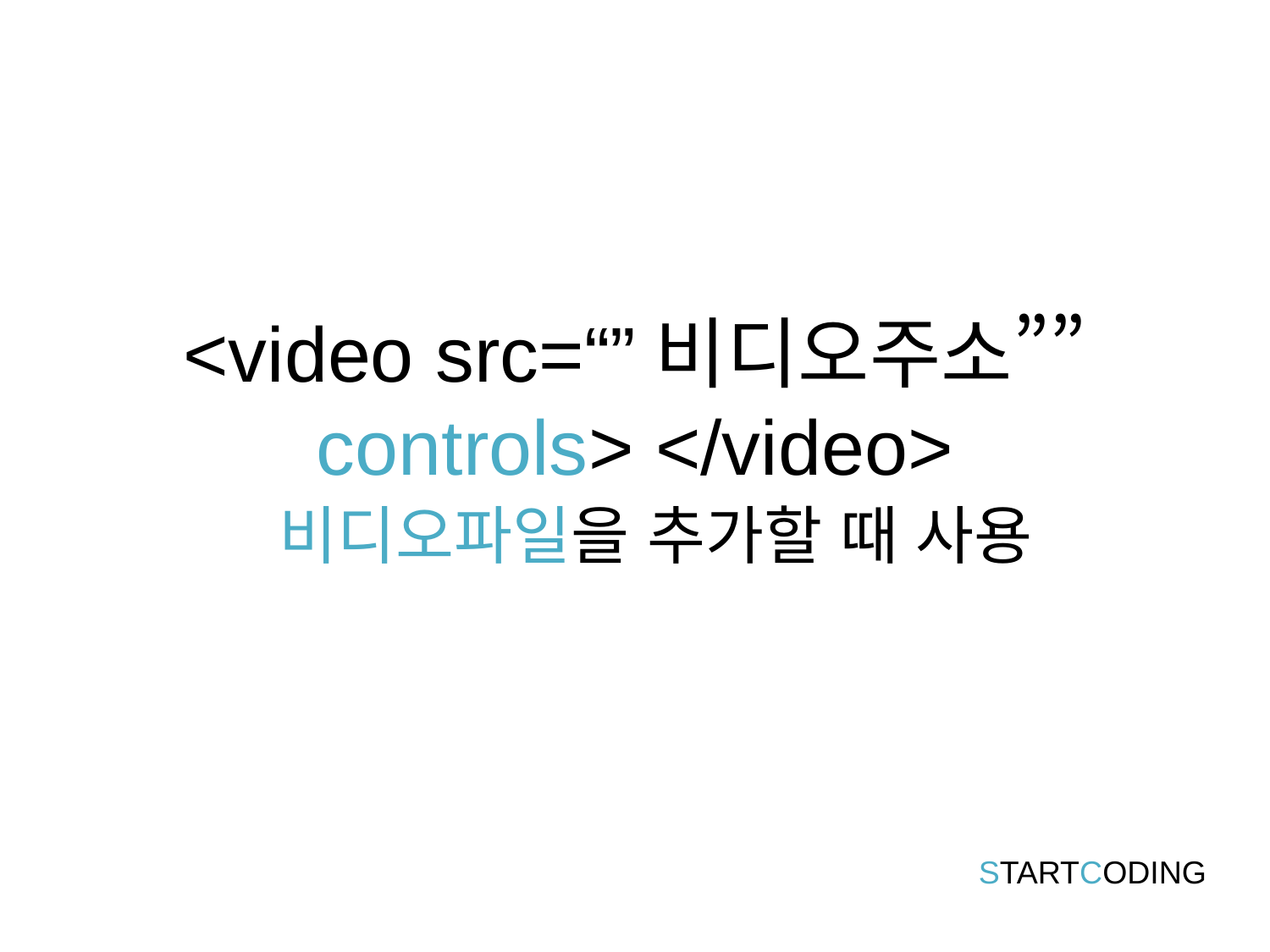

# <video src=“”비디오주소”” controls> </video>
비디오파일을 추가할 때 사용
STARTCODING